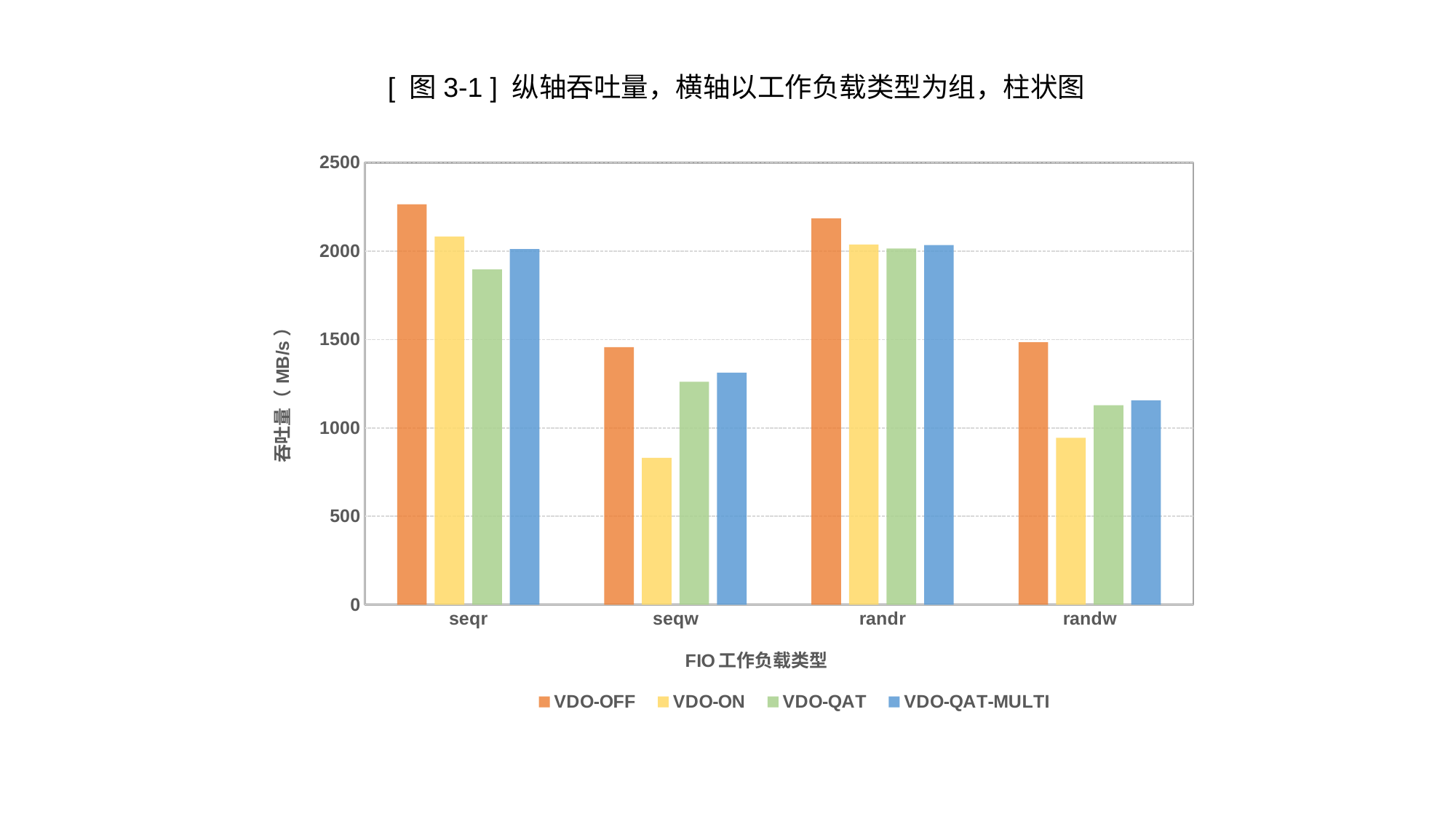

[ 图3-1 ] 纵轴吞吐量，横轴以工作负载类型为组，柱状图

### Chart

| Category | VDO-OFF | VDO-ON | VDO-QAT | VDO-QAT-MULTI |
|---|---|---|---|---|
| seqr | 2264.0 | 2082.0 | 1896.0 | 2011.0 |
| seqw | 1456.0 | 831.0 | 1261.0 | 1312.0 |
| randr | 2185.0 | 2037.0 | 2014.0 | 2034.0 |
| randw | 1484.0 | 944.0 | 1128.0 | 1156.0 |